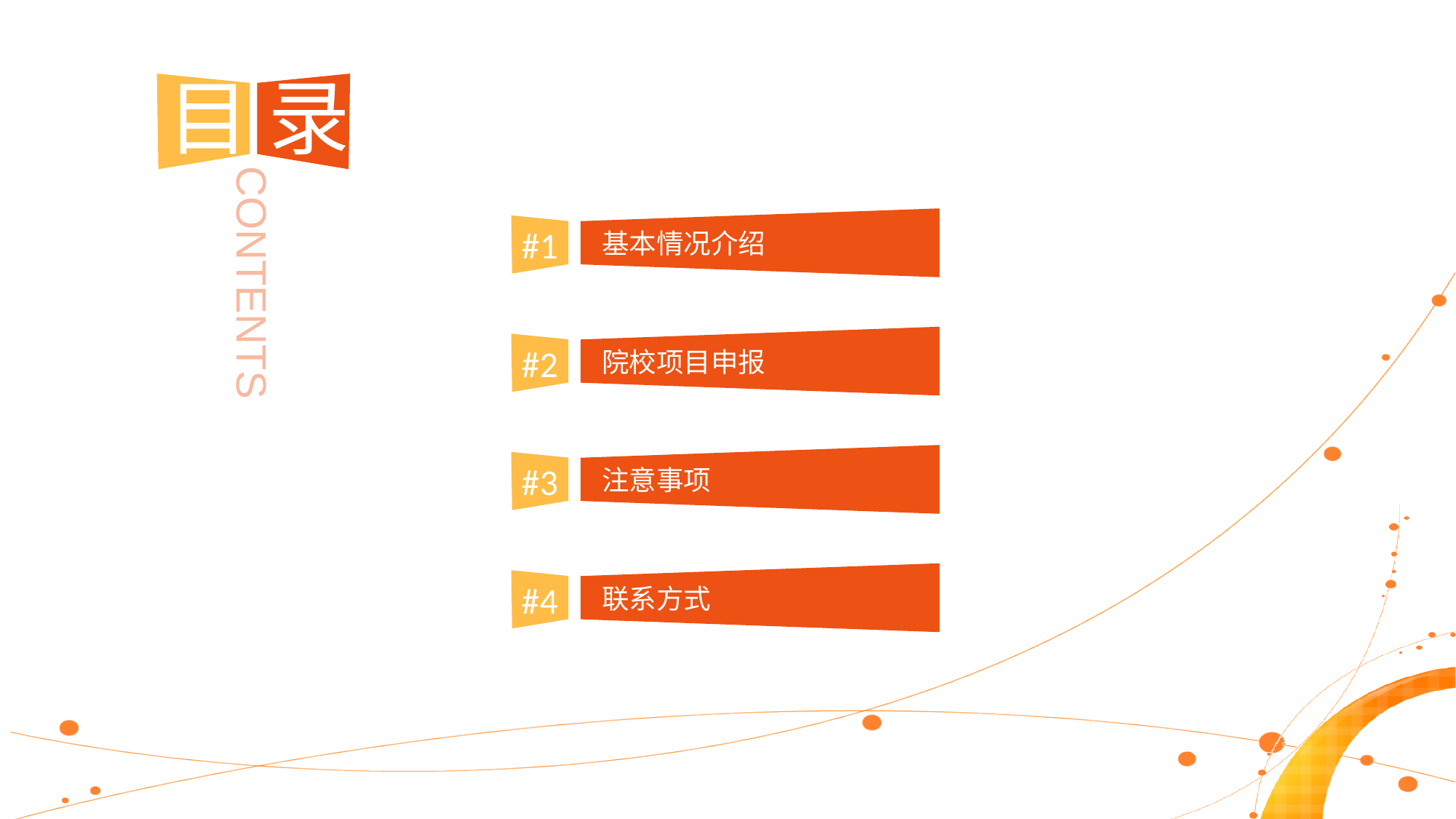

目
录
CONTENTS
基本情况介绍
#1
院校项目申报
#2
注意事项
#3
联系方式
#4